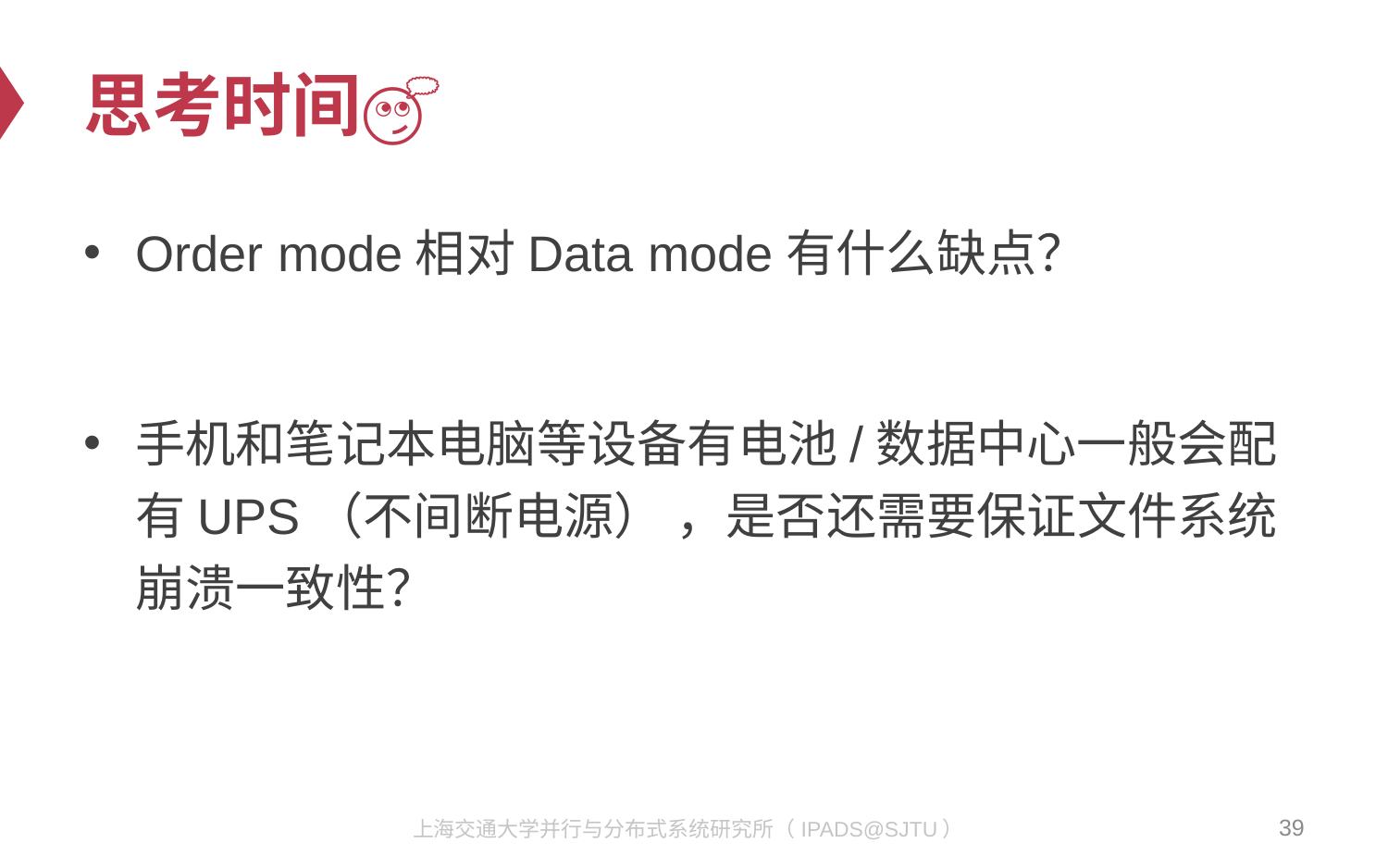

# 思考时间🤔
Order mode相对Data mode有什么缺点？

手机和笔记本电脑等设备有电池/数据中心一般会配有UPS（不间断电源） ，是否还需要保证文件系统崩溃一致性？
39
上海交通大学并行与分布式系统研究所（IPADS@SJTU）